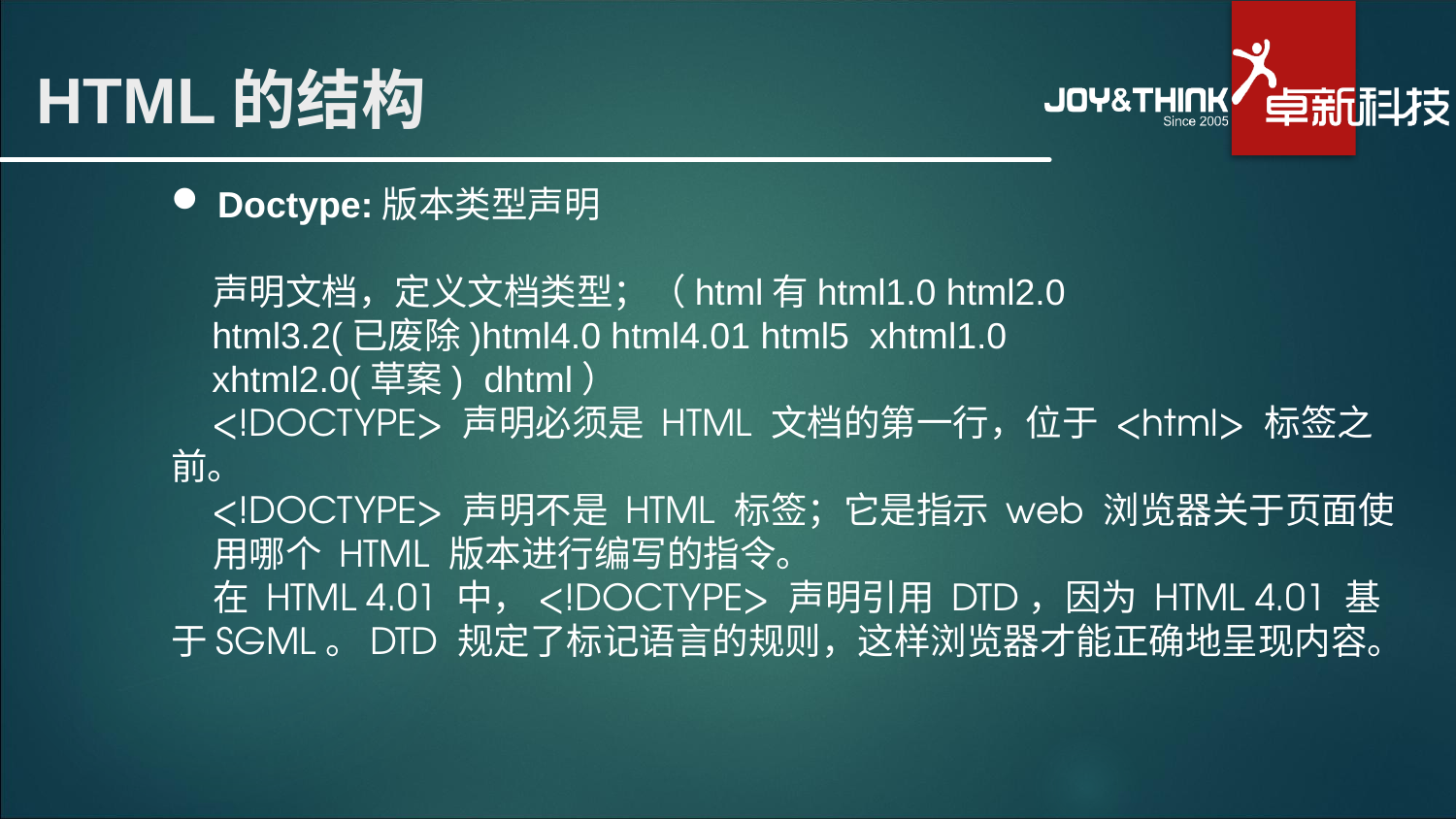

# HTML的结构
 Doctype:版本类型声明

    声明文档，定义文档类型；（html有html1.0 html2.0
    html3.2(已废除)html4.0 html4.01 html5  xhtml1.0
    xhtml2.0(草案)  dhtml）
    <!DOCTYPE> 声明必须是 HTML 文档的第一行，位于 <html> 标签之前。
    <!DOCTYPE> 声明不是 HTML 标签；它是指示 web 浏览器关于页面使
    用哪个 HTML 版本进行编写的指令。
    在 HTML 4.01 中，<!DOCTYPE> 声明引用 DTD，因为 HTML 4.01 基于SGML。DTD 规定了标记语言的规则，这样浏览器才能正确地呈现内容。